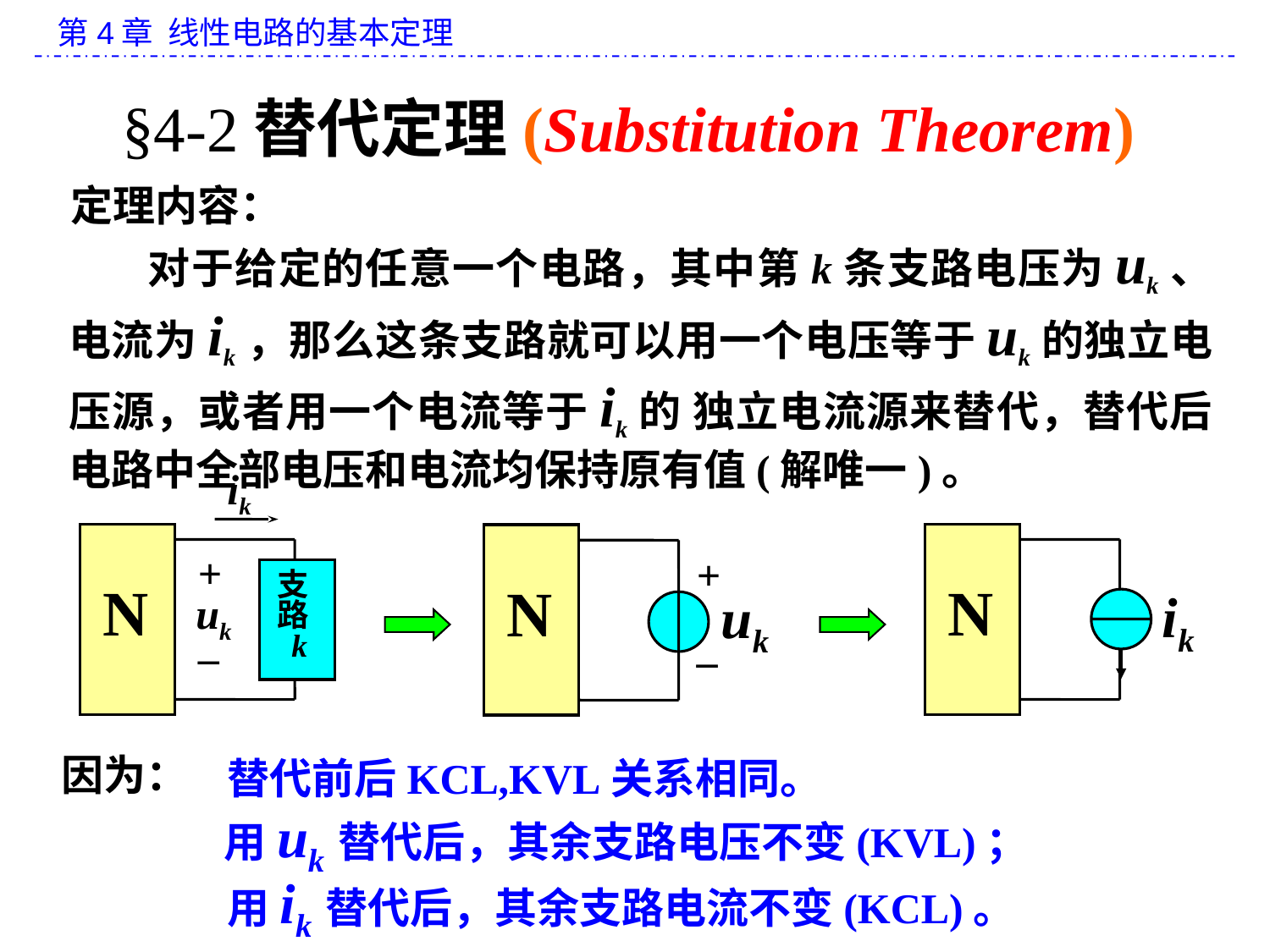

§4-2替代定理(Substitution Theorem)
定理内容：
对于给定的任意一个电路，其中第k条支路电压为uk、电流为ik，那么这条支路就可以用一个电压等于uk的独立电压源，或者用一个电流等于ik的 独立电流源来替代，替代后电路中全部电压和电流均保持原有值(解唯一)。
ik

+

支
路
 k
N
uk
–

N
ik

+
N
uk

_

因为：
替代前后KCL,KVL关系相同。
用uk替代后，其余支路电压不变(KVL)；
用ik替代后，其余支路电流不变(KCL)。